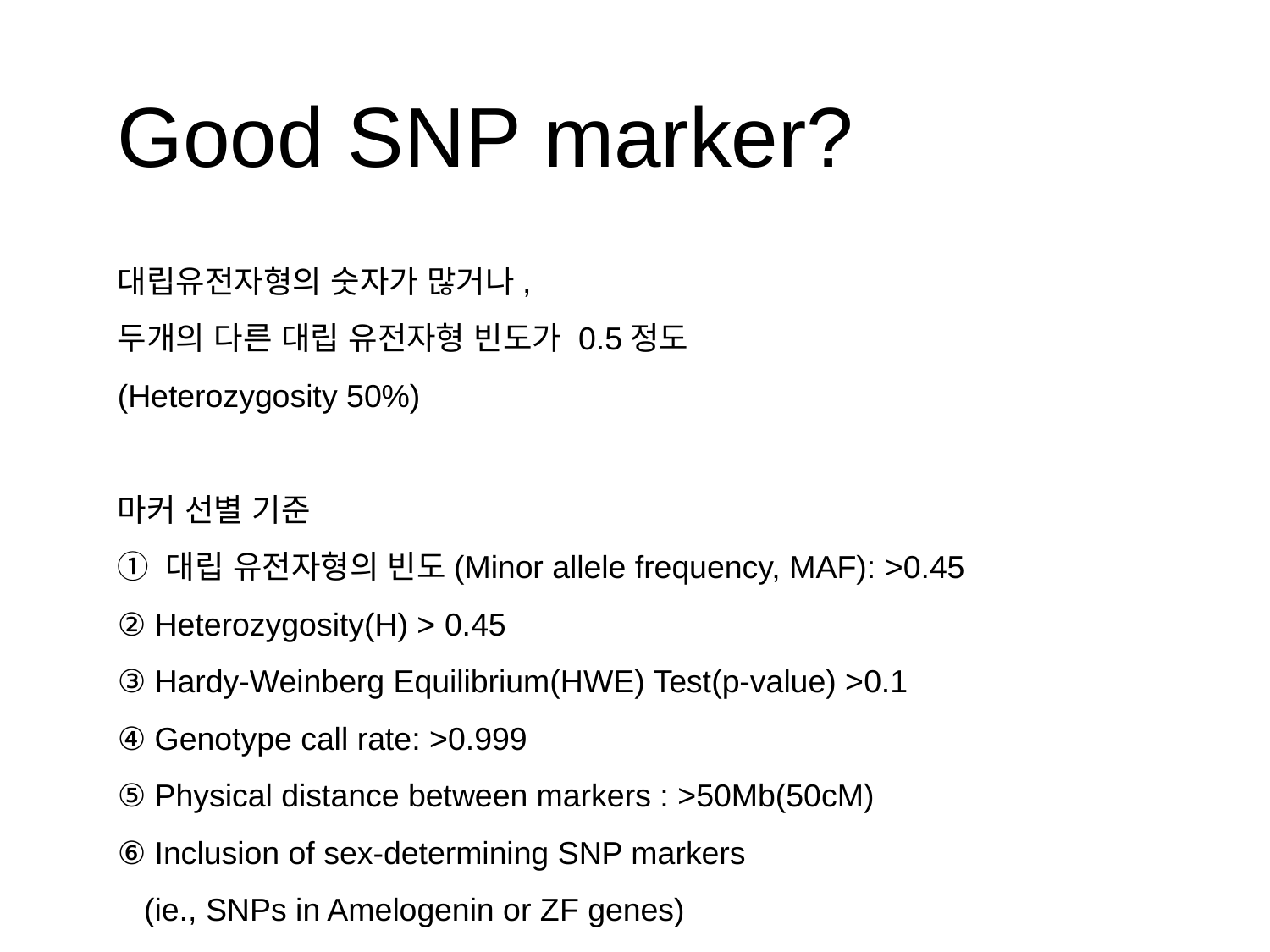

Good SNP marker?
대립유전자형의 숫자가 많거나,
두개의 다른 대립 유전자형 빈도가 0.5정도
(Heterozygosity 50%)

마커 선별 기준
① 대립 유전자형의 빈도(Minor allele frequency, MAF): >0.45
② Heterozygosity(H) > 0.45
③ Hardy-Weinberg Equilibrium(HWE) Test(p-value) >0.1
④ Genotype call rate: >0.999
⑤ Physical distance between markers : >50Mb(50cM)
⑥ Inclusion of sex-determining SNP markers
   (ie., SNPs in Amelogenin or ZF genes)